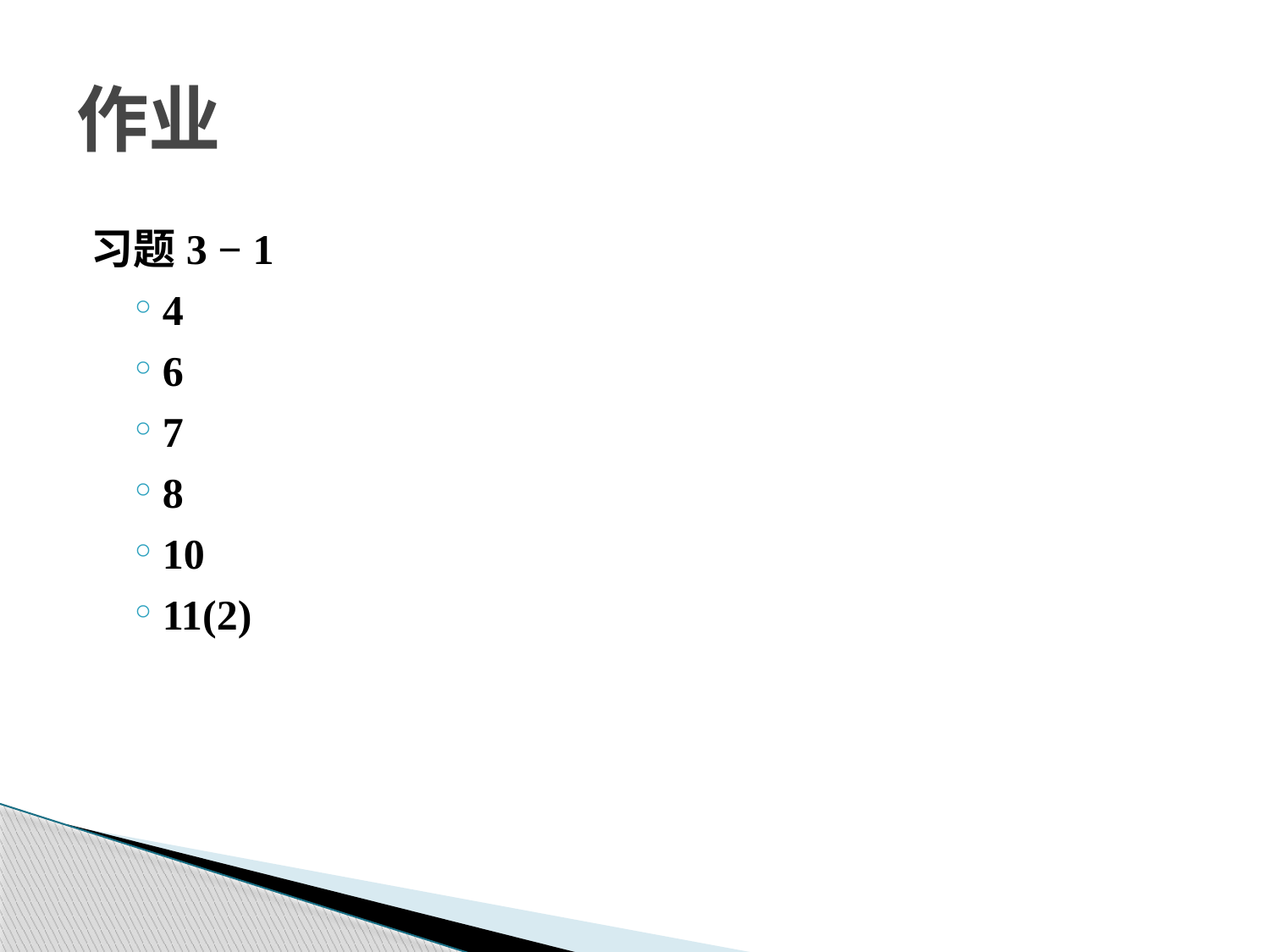

作业
习题3 − 1
4
6
7
8
10
11(2)